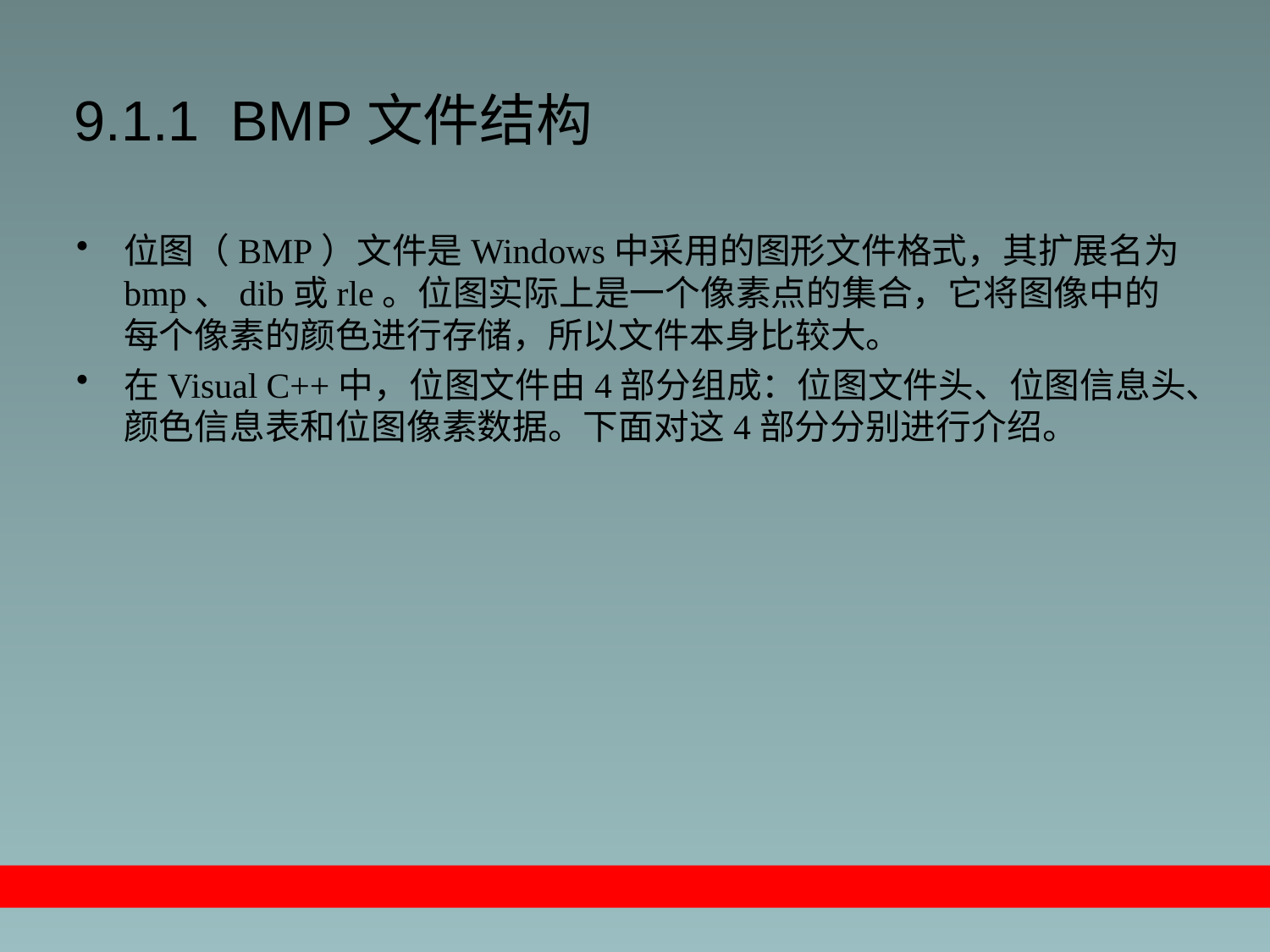

# 9.1.1  BMP文件结构
位图（BMP）文件是Windows中采用的图形文件格式，其扩展名为bmp、dib或rle。位图实际上是一个像素点的集合，它将图像中的每个像素的颜色进行存储，所以文件本身比较大。
在Visual C++中，位图文件由4部分组成：位图文件头、位图信息头、颜色信息表和位图像素数据。下面对这4部分分别进行介绍。